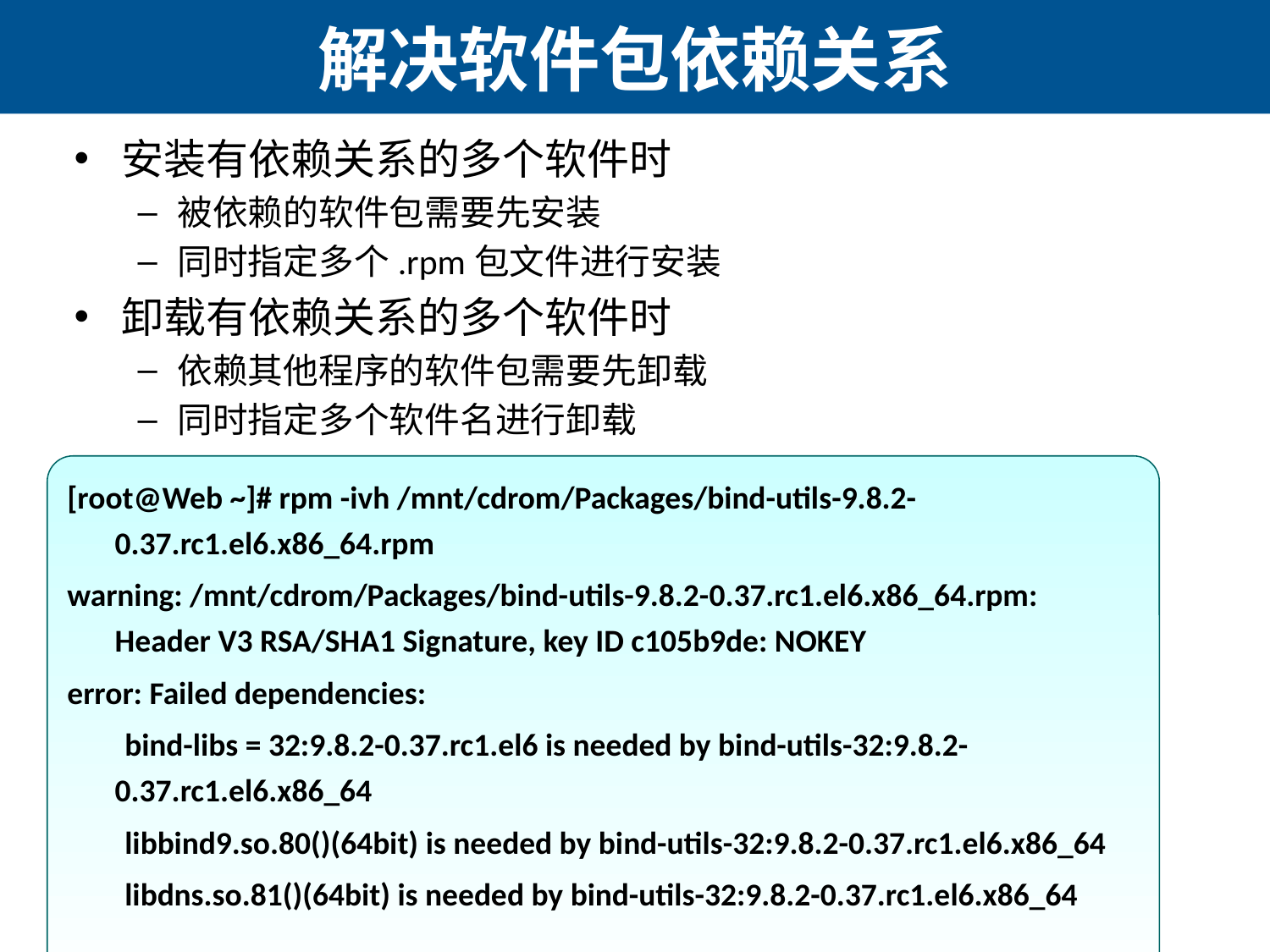

# 解决软件包依赖关系
安装有依赖关系的多个软件时
被依赖的软件包需要先安装
同时指定多个.rpm包文件进行安装
卸载有依赖关系的多个软件时
依赖其他程序的软件包需要先卸载
同时指定多个软件名进行卸载
[root@Web ~]# rpm -ivh /mnt/cdrom/Packages/bind-utils-9.8.2-0.37.rc1.el6.x86_64.rpm
warning: /mnt/cdrom/Packages/bind-utils-9.8.2-0.37.rc1.el6.x86_64.rpm: Header V3 RSA/SHA1 Signature, key ID c105b9de: NOKEY
error: Failed dependencies:
        bind-libs = 32:9.8.2-0.37.rc1.el6 is needed by bind-utils-32:9.8.2-0.37.rc1.el6.x86_64
        libbind9.so.80()(64bit) is needed by bind-utils-32:9.8.2-0.37.rc1.el6.x86_64
        libdns.so.81()(64bit) is needed by bind-utils-32:9.8.2-0.37.rc1.el6.x86_64
33